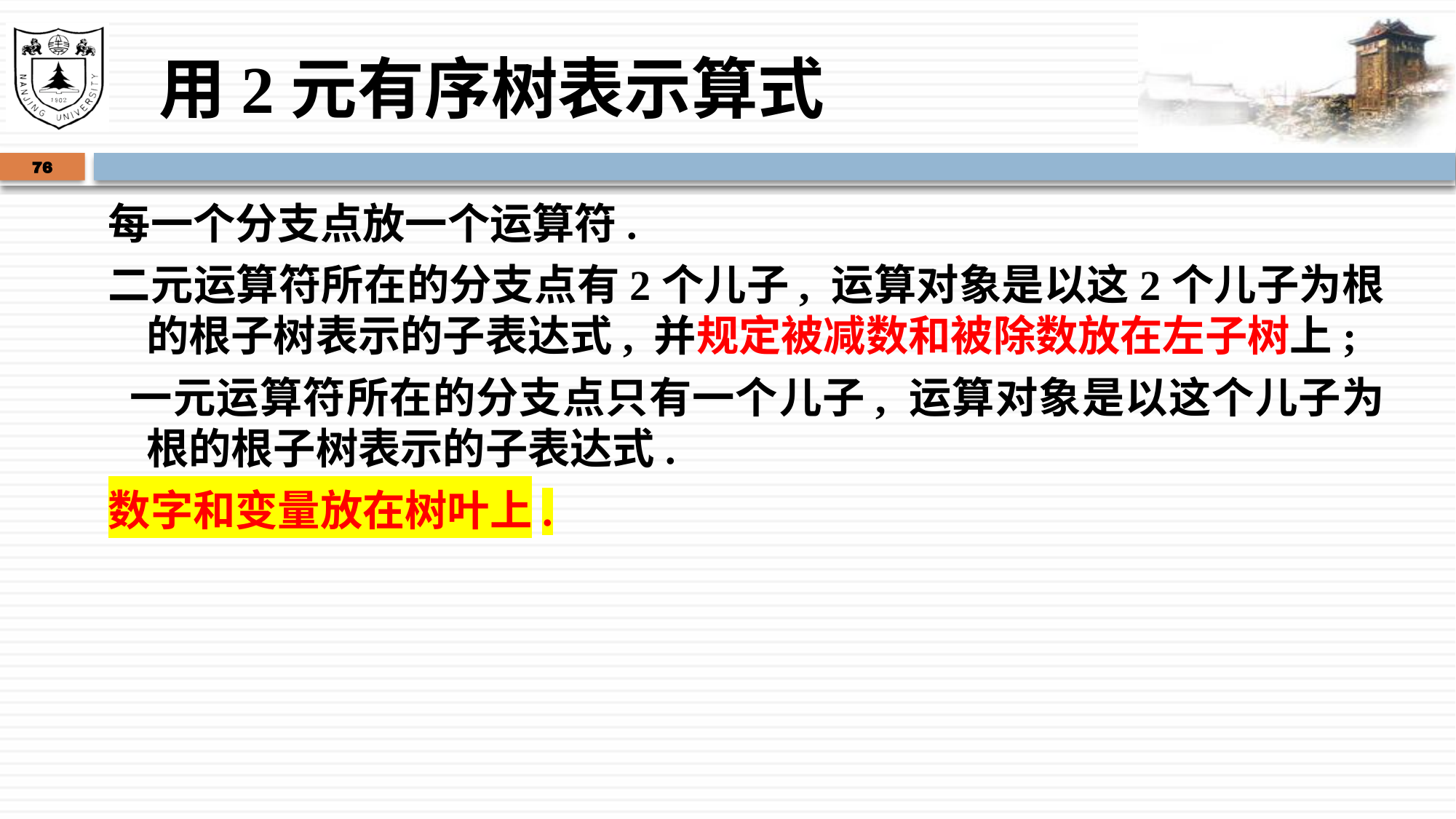

# 用2元有序树表示算式
76
每一个分支点放一个运算符.
二元运算符所在的分支点有2个儿子, 运算对象是以这2个儿子为根的根子树表示的子表达式, 并规定被减数和被除数放在左子树上;
 一元运算符所在的分支点只有一个儿子, 运算对象是以这个儿子为根的根子树表示的子表达式.
数字和变量放在树叶上.